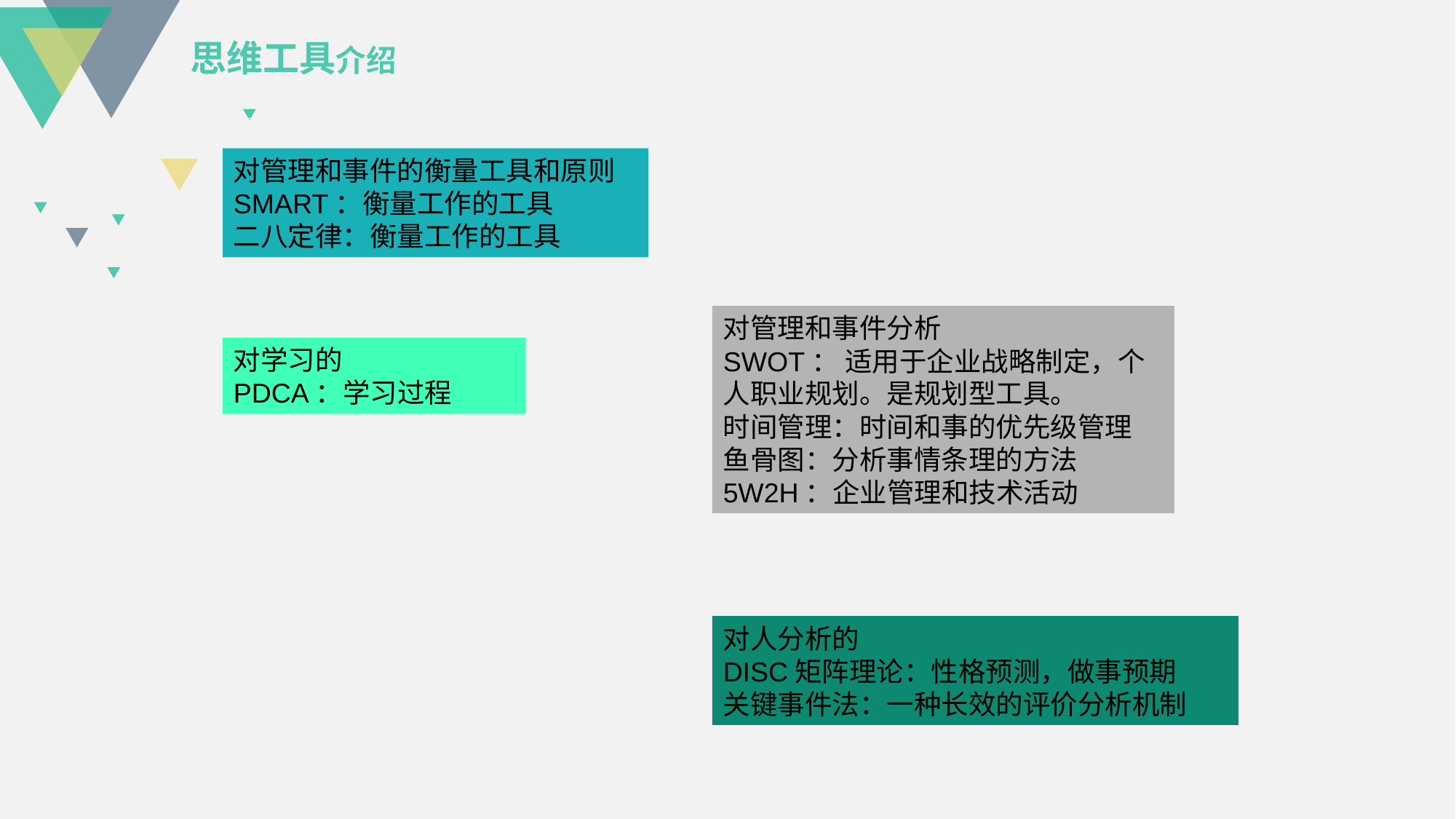

思维工具介绍
对管理和事件的衡量工具和原则
SMART：衡量工作的工具
二八定律：衡量工作的工具
对管理和事件分析
SWOT： 适用于企业战略制定，个人职业规划。是规划型工具。
时间管理：时间和事的优先级管理
鱼骨图：分析事情条理的方法
5W2H：企业管理和技术活动
对学习的
PDCA：学习过程
对人分析的
DISC矩阵理论：性格预测，做事预期
关键事件法：一种长效的评价分析机制